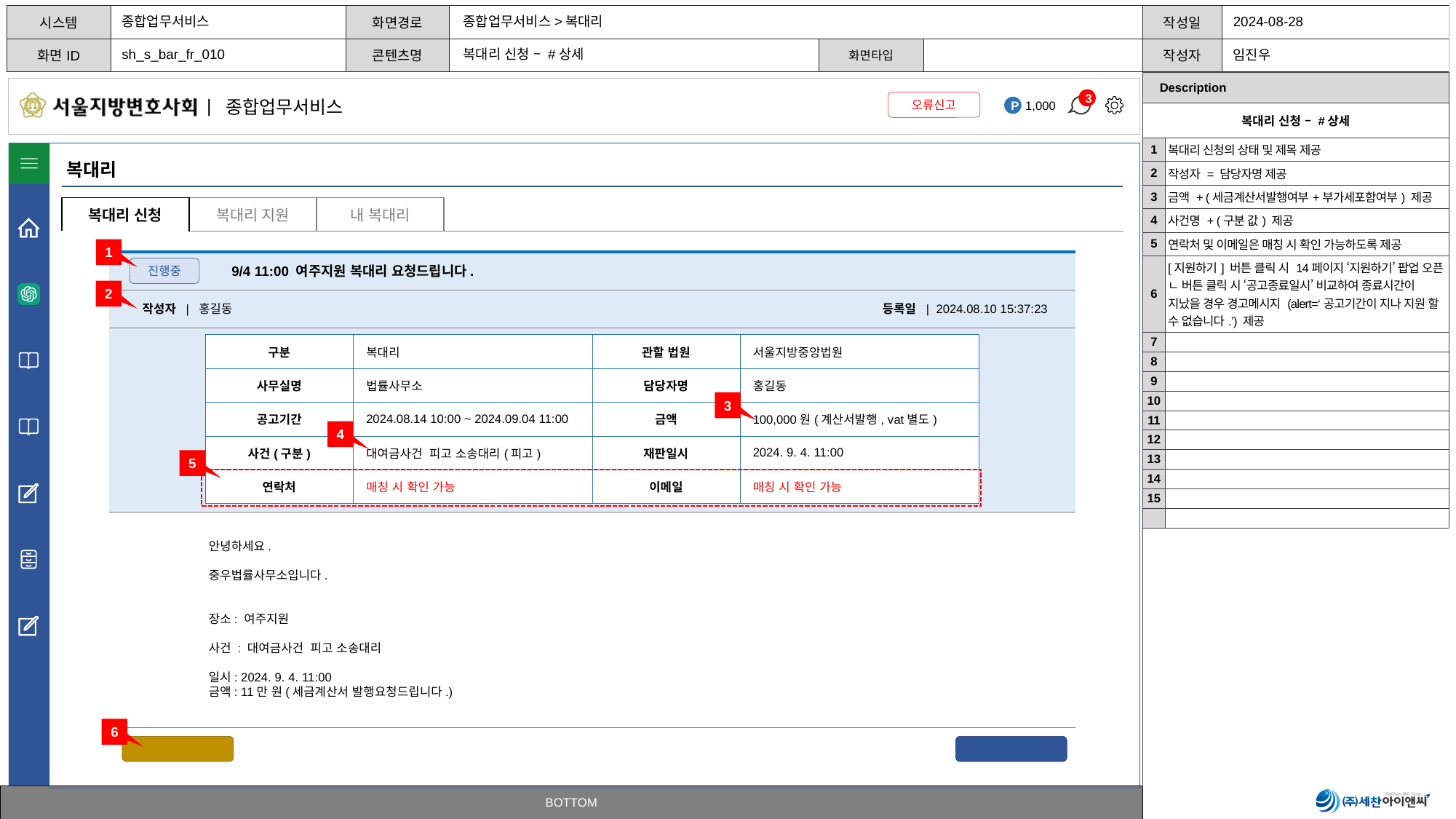

종합업무서비스
종합업무서비스>복대리
sh_s_bar_fr_010
복대리 신청 – #상세

| Description |  |
| --- | --- |
| 복대리 신청 – #상세 |  |
| 1 | 복대리 신청의 상태 및 제목 제공 |
| 2 | 작성자 = 담당자명 제공 |
| 3 | 금액 + (세금계산서발행여부+부가세포함여부) 제공 |
| 4 | 사건명 + (구분 값) 제공 |
| 5 | 연락처 및 이메일은 매칭 시 확인 가능하도록 제공 |
| 6 | [지원하기] 버튼 클릭 시 14페이지 ‘지원하기’ 팝업 오픈 ㄴ 버튼 클릭 시 ‘공고종료일시’ 비교하여 종료시간이 지났을 경우 경고메시지 (alert=‘공고기간이 지나 지원 할 수 없습니다.’) 제공 |
| 7 |  |
| 8 |  |
| 9 |  |
| 10 |  |
| 11 |  |
| 12 |  |
| 13 |  |
| 14 |  |
| 15 |  |
|  |  |
복대리
| 복대리 신청 | 복대리 지원 | 내 복대리 |
| --- | --- | --- |
1
|  |  |  |  |
| --- | --- | --- | --- |
|  |  |  |  |
|  |  |  |  |
|  |  |  |  |
9/4 11:00 여주지원 복대리 요청드립니다.
진행중
2
작성자  |  홍길동
등록일  |  2024.08.10 15:37:23
| 구분 | 복대리 | 관할 법원 | 서울지방중앙법원 |
| --- | --- | --- | --- |
| 사무실명 | 법률사무소 | 담당자명 | 홍길동 |
| 공고기간 | 2024.08.14 10:00 ~ 2024.09.04 11:00 | 금액 | 100,000원(계산서발행, vat별도) |
| 사건(구분) | 대여금사건 피고 소송대리(피고) | 재판일시 | 2024. 9. 4. 11:00 |
| 연락처 | 매칭 시 확인 가능 | 이메일 | 매칭 시 확인 가능 |
3
4
5

안녕하세요.

중우법률사무소입니다.

장소: 여주지원

사건 : 대여금사건  피고 소송대리

일시: 2024. 9. 4. 11:00
금액: 11만 원(세금계산서 발행요청드립니다.)
6
지원하기
목록